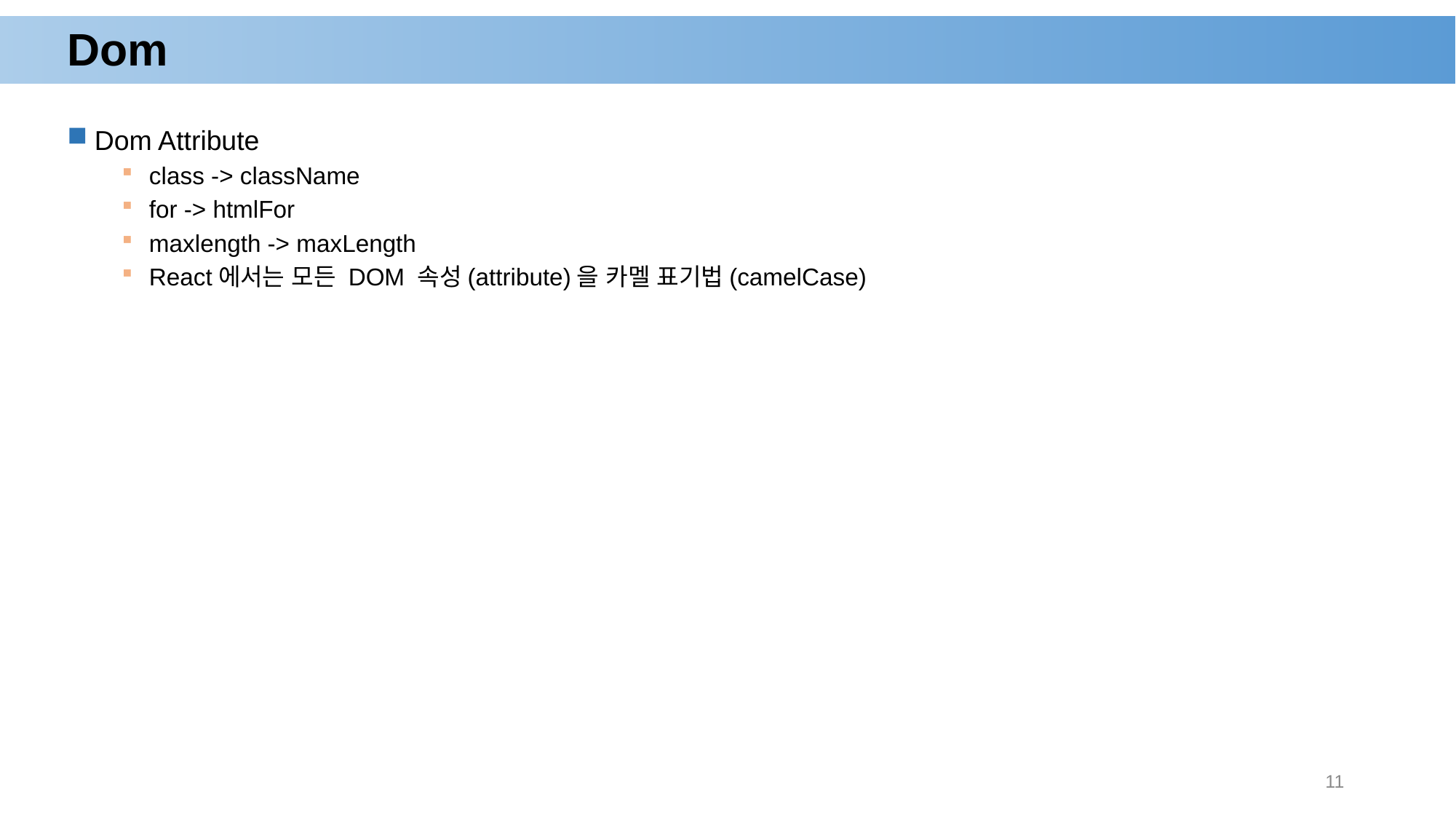

# Dom
Dom Attribute
class -> className
for -> htmlFor
maxlength -> maxLength
React에서는 모든 DOM 속성(attribute)을 카멜 표기법(camelCase)
11